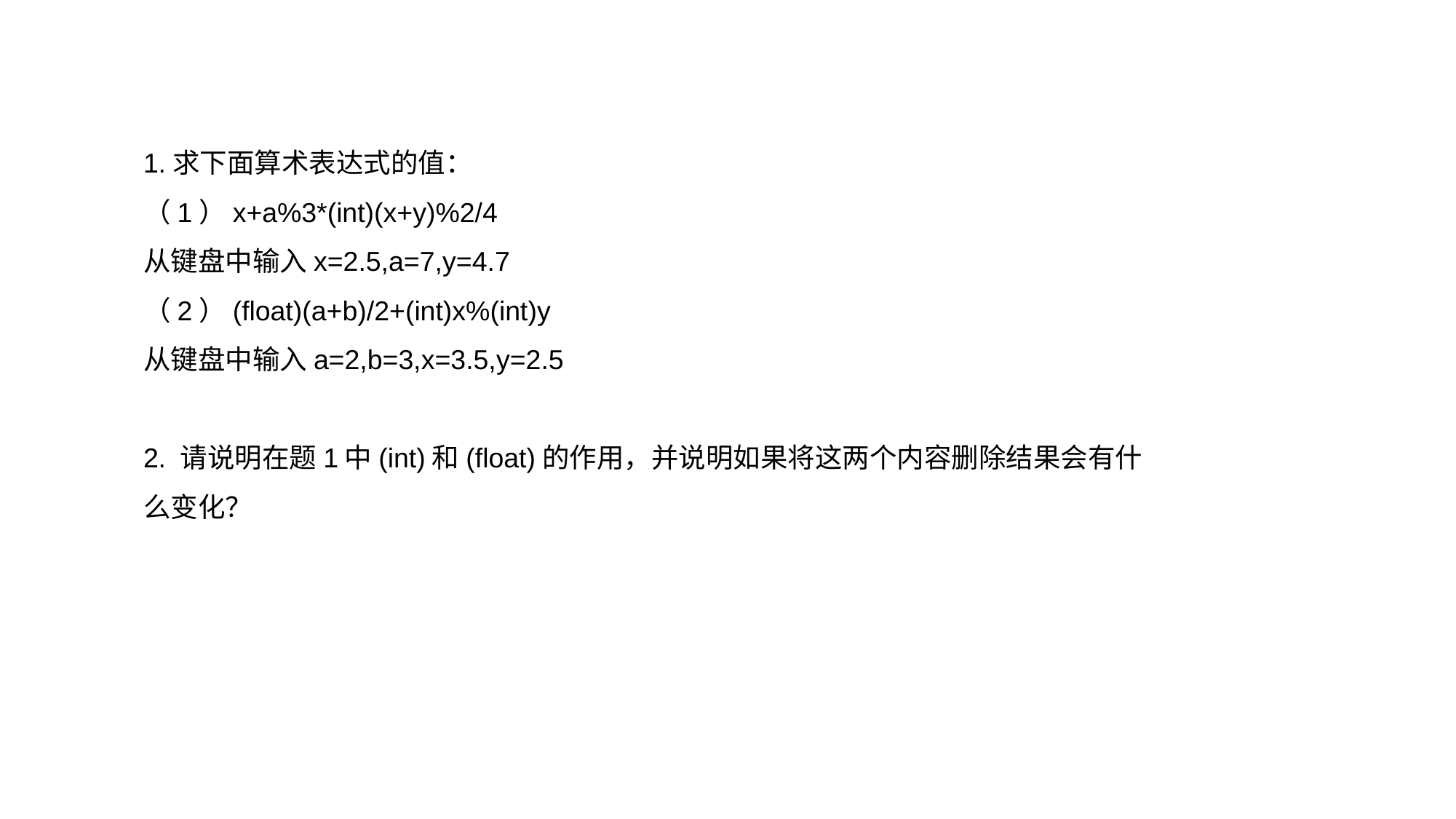

1.求下面算术表达式的值：
（1）x+a%3*(int)(x+y)%2/4
从键盘中输入x=2.5,a=7,y=4.7
（2）(float)(a+b)/2+(int)x%(int)y
从键盘中输入a=2,b=3,x=3.5,y=2.5

2. 请说明在题1中(int)和(float)的作用，并说明如果将这两个内容删除结果会有什么变化？